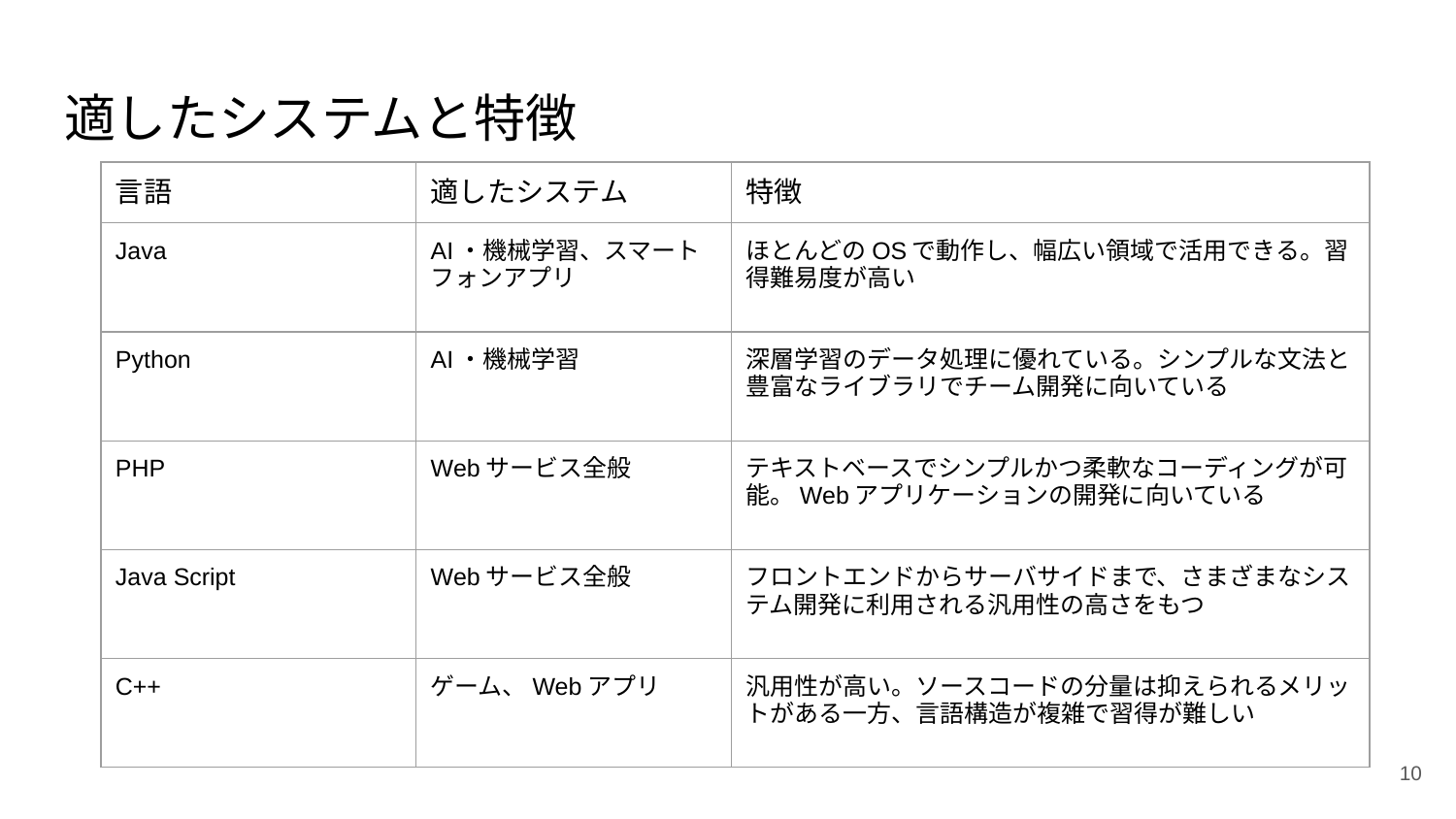

# 適したシステムと特徴
| 言語 | 適したシステム | 特徴 |
| --- | --- | --- |
| Java | AI・機械学習、スマートフォンアプリ | ほとんどのOSで動作し、幅広い領域で活用できる。習得難易度が高い |
| Python | AI・機械学習 | 深層学習のデータ処理に優れている。シンプルな文法と豊富なライブラリでチーム開発に向いている |
| PHP | Webサービス全般 | テキストベースでシンプルかつ柔軟なコーディングが可能。Webアプリケーションの開発に向いている |
| Java Script | Webサービス全般 | フロントエンドからサーバサイドまで、さまざまなシステム開発に利用される汎用性の高さをもつ |
| C++ | ゲーム、Webアプリ | 汎用性が高い。ソースコードの分量は抑えられるメリットがある一方、言語構造が複雑で習得が難しい |
10